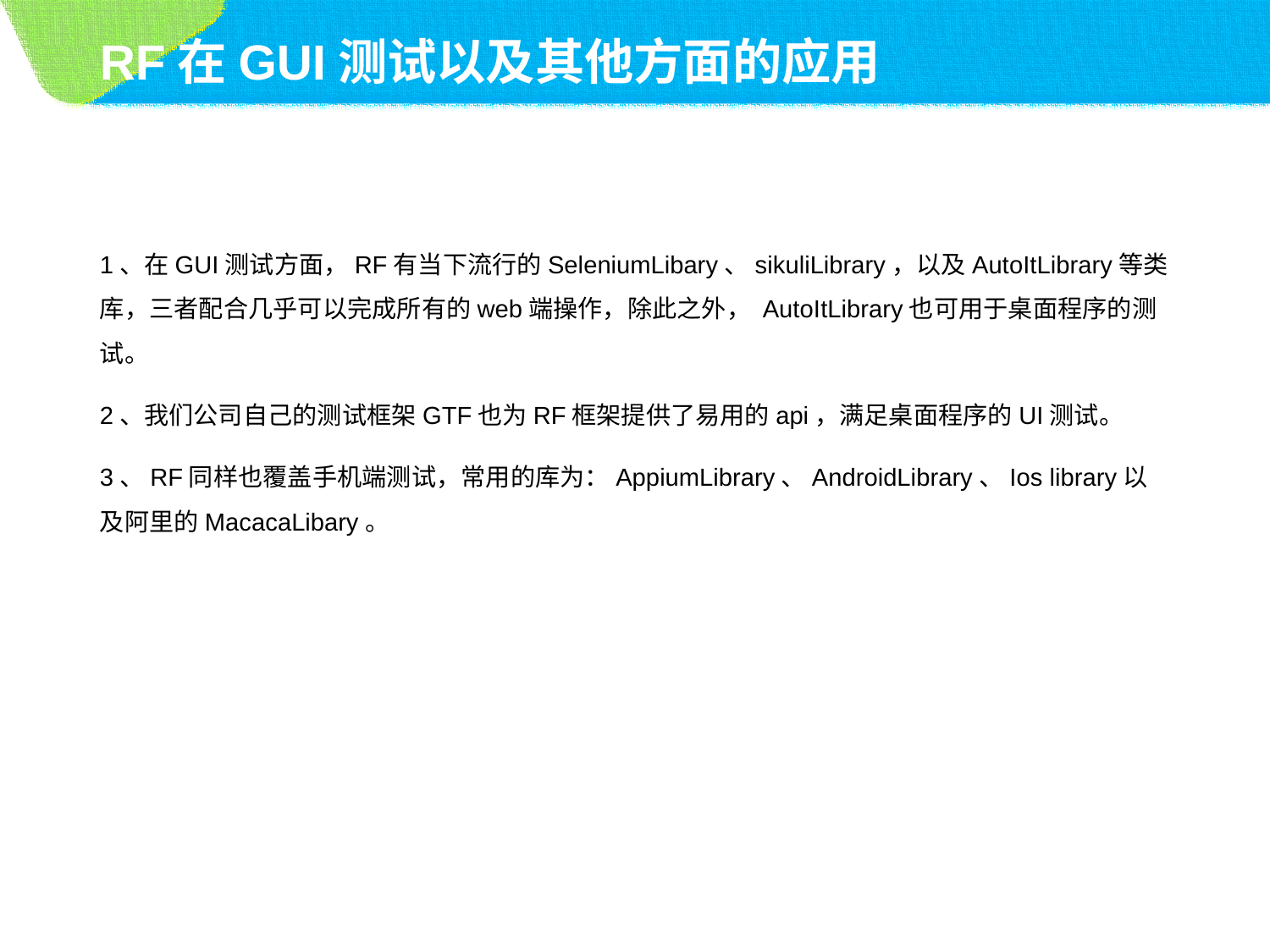

# RF在GUI测试以及其他方面的应用
1、在GUI测试方面，RF有当下流行的SeleniumLibary、sikuliLibrary，以及AutoItLibrary等类库，三者配合几乎可以完成所有的web端操作，除此之外， AutoItLibrary也可用于桌面程序的测试。
2、我们公司自己的测试框架GTF也为RF框架提供了易用的api，满足桌面程序的UI测试。
3、RF同样也覆盖手机端测试，常用的库为：AppiumLibrary、AndroidLibrary、Ios library以及阿里的MacacaLibary。